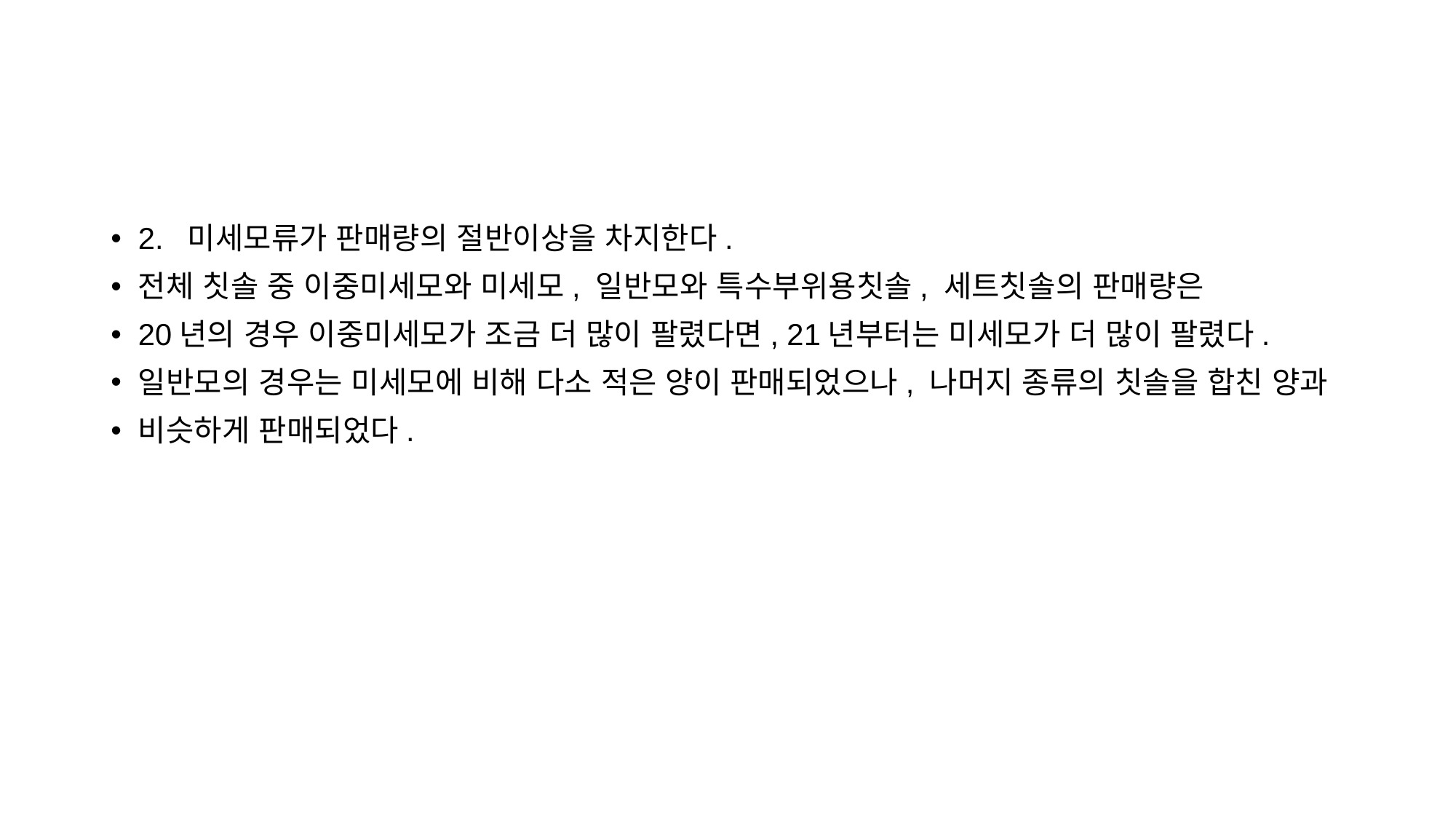

2.  미세모류가 판매량의 절반이상을 차지한다.
전체 칫솔 중 이중미세모와 미세모, 일반모와 특수부위용칫솔, 세트칫솔의 판매량은
20년의 경우 이중미세모가 조금 더 많이 팔렸다면, 21년부터는 미세모가 더 많이 팔렸다.
일반모의 경우는 미세모에 비해 다소 적은 양이 판매되었으나, 나머지 종류의 칫솔을 합친 양과
비슷하게 판매되었다.